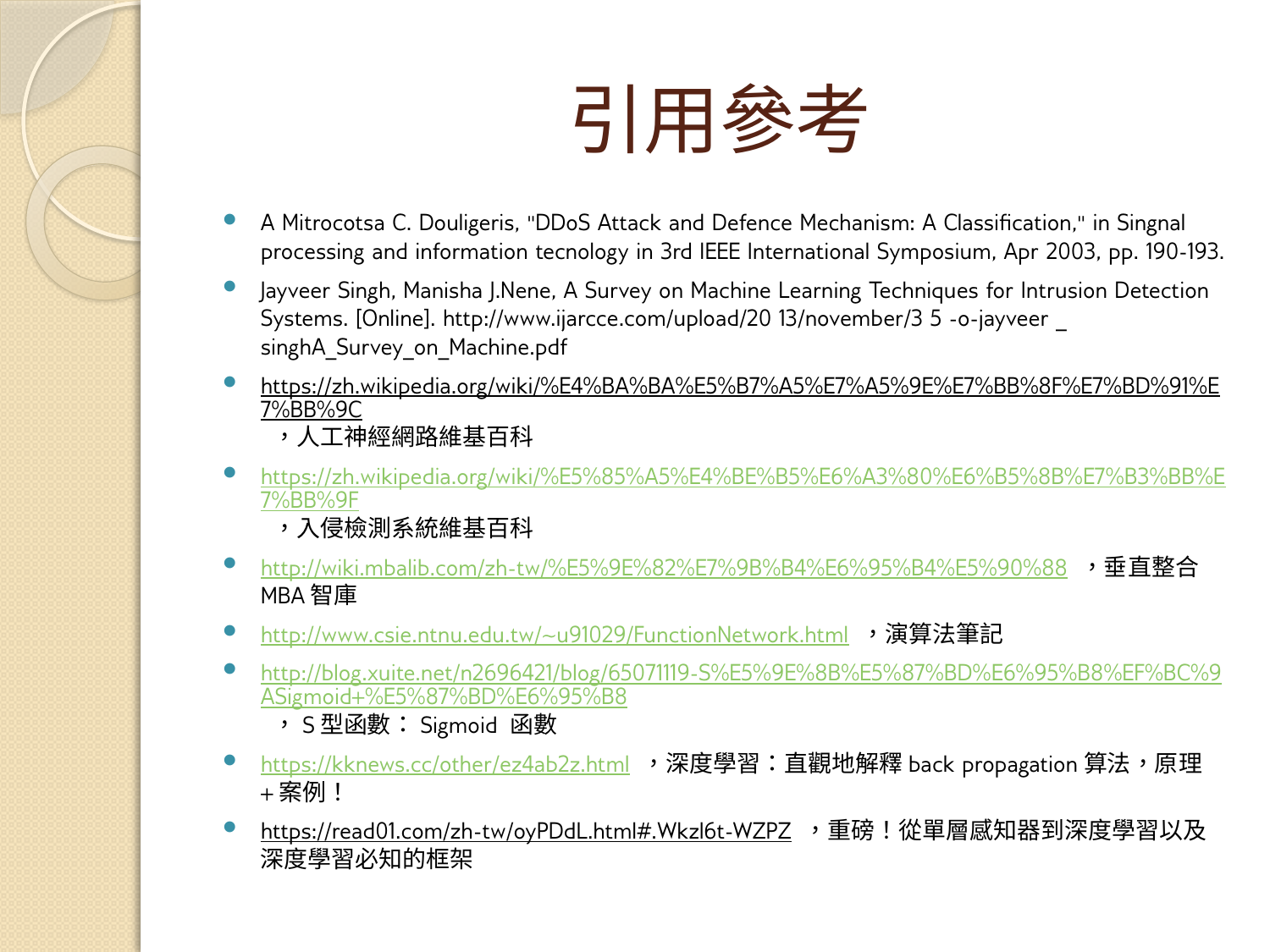

# 引用參考
A Mitrocotsa C. Douligeris, "DDoS Attack and Defence Mechanism: A Classification," in Singnal processing and information tecnology in 3rd IEEE International Symposium, Apr 2003, pp. 190-193.
Jayveer Singh, Manisha J.Nene, A Survey on Machine Learning Techniques for Intrusion Detection Systems. [Online]. http://www.ijarcce.com/upload/20 13/november/3 5 -o-jayveer _ singhA_Survey_on_Machine.pdf
https://zh.wikipedia.org/wiki/%E4%BA%BA%E5%B7%A5%E7%A5%9E%E7%BB%8F%E7%BD%91%E7%BB%9C ，人工神經網路維基百科
https://zh.wikipedia.org/wiki/%E5%85%A5%E4%BE%B5%E6%A3%80%E6%B5%8B%E7%B3%BB%E7%BB%9F ，入侵檢測系統維基百科
http://wiki.mbalib.com/zh-tw/%E5%9E%82%E7%9B%B4%E6%95%B4%E5%90%88 ，垂直整合 MBA智庫
http://www.csie.ntnu.edu.tw/~u91029/FunctionNetwork.html ，演算法筆記
http://blog.xuite.net/n2696421/blog/65071119-S%E5%9E%8B%E5%87%BD%E6%95%B8%EF%BC%9ASigmoid+%E5%87%BD%E6%95%B8 ，S型函數：Sigmoid 函數
https://kknews.cc/other/ez4ab2z.html ，深度學習：直觀地解釋back propagation算法，原理+案例！
https://read01.com/zh-tw/oyPDdL.html#.Wkzl6t-WZPZ ，重磅！從單層感知器到深度學習以及深度學習必知的框架